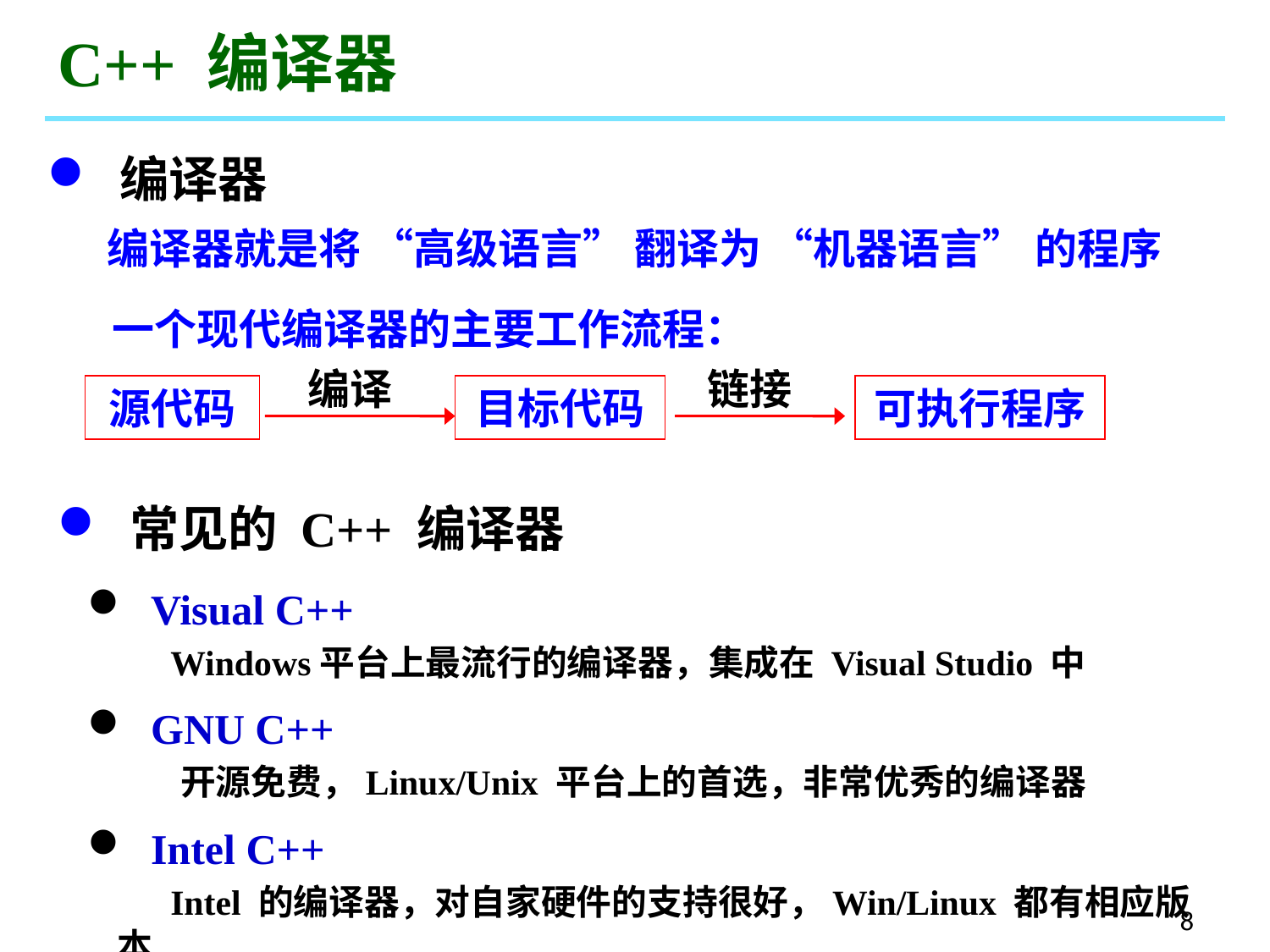

# C++ 编译器
 编译器
编译器就是将 “高级语言” 翻译为 “机器语言” 的程序
一个现代编译器的主要工作流程：
编译
链接
源代码
目标代码
可执行程序

 常见的 C++ 编译器
  Visual C++
     Windows平台上最流行的编译器，集成在 Visual Studio 中
  GNU C++
     开源免费，Linux/Unix 平台上的首选，非常优秀的编译器
  Intel C++
     Intel 的编译器，对自家硬件的支持很好，Win/Linux 都有相应版本
8